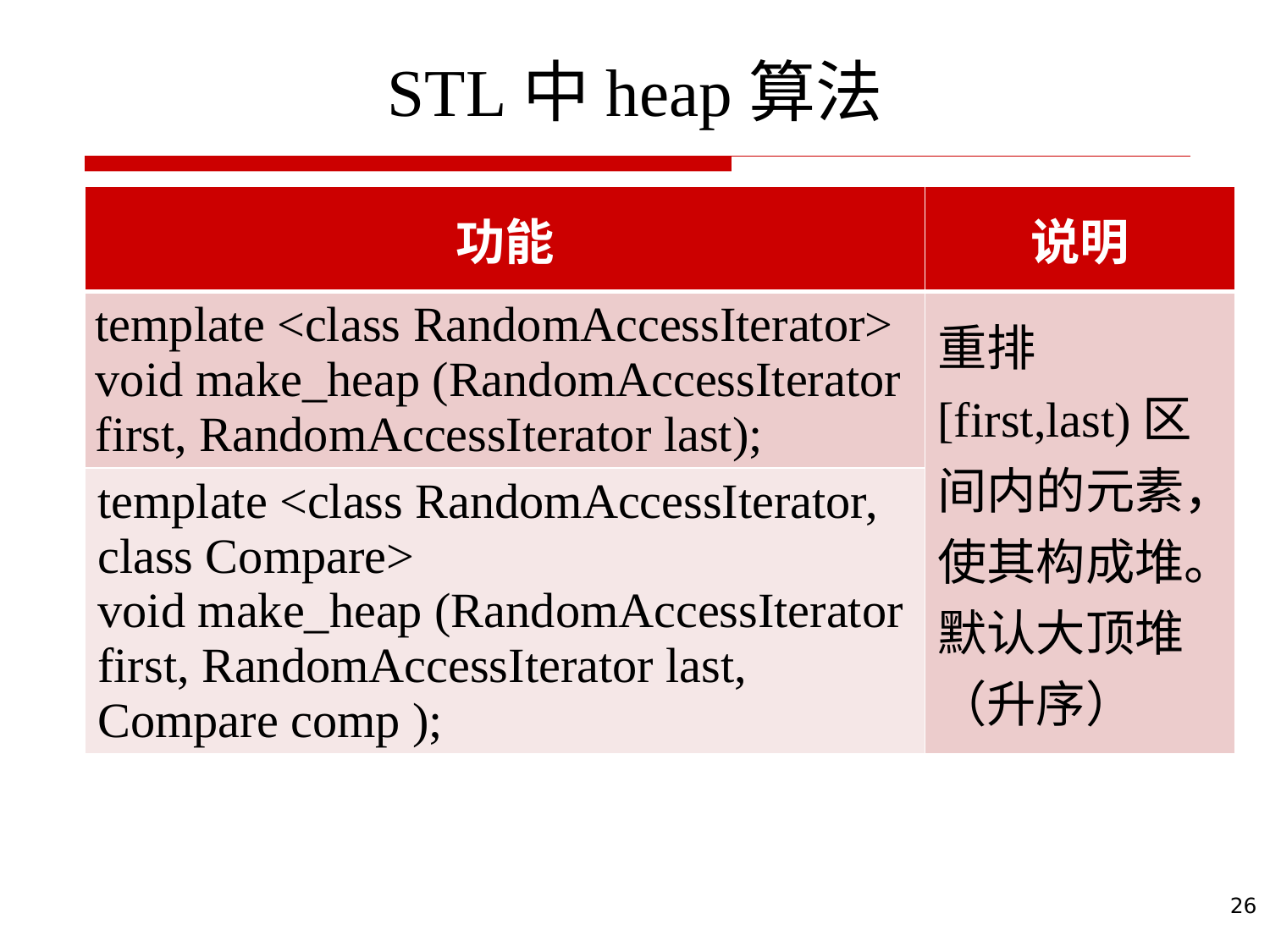

# STL中heap算法

| 功能 | 说明 |
| --- | --- |
| template <class RandomAccessIterator> void make\_heap (RandomAccessIterator first, RandomAccessIterator last); | 重排[first,last)区间内的元素，使其构成堆。默认大顶堆（升序） |
| template <class RandomAccessIterator, class Compare> void make\_heap (RandomAccessIterator first, RandomAccessIterator last, Compare comp ); |  |
26